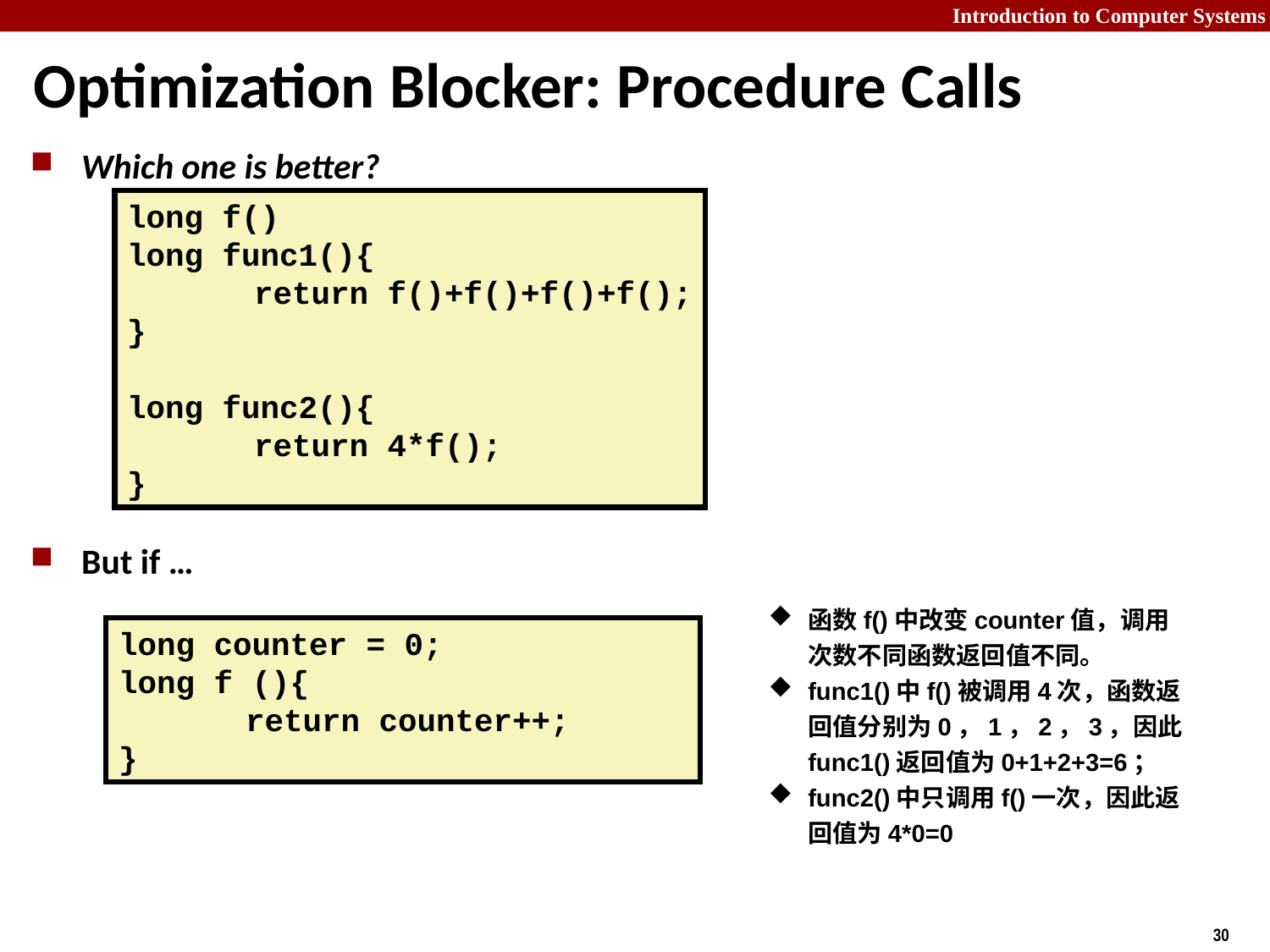

# Optimization Blocker: Procedure Calls
Which one is better?

But if …
long f()
long func1(){
	return f()+f()+f()+f();
}

long func2(){
	return 4*f();
}
函数f()中改变counter值，调用次数不同函数返回值不同。
func1()中f()被调用4次，函数返回值分别为0，1，2，3，因此func1()返回值为0+1+2+3=6；
func2()中只调用f()一次，因此返回值为4*0=0
long counter = 0;
long f (){
	return counter++;
}